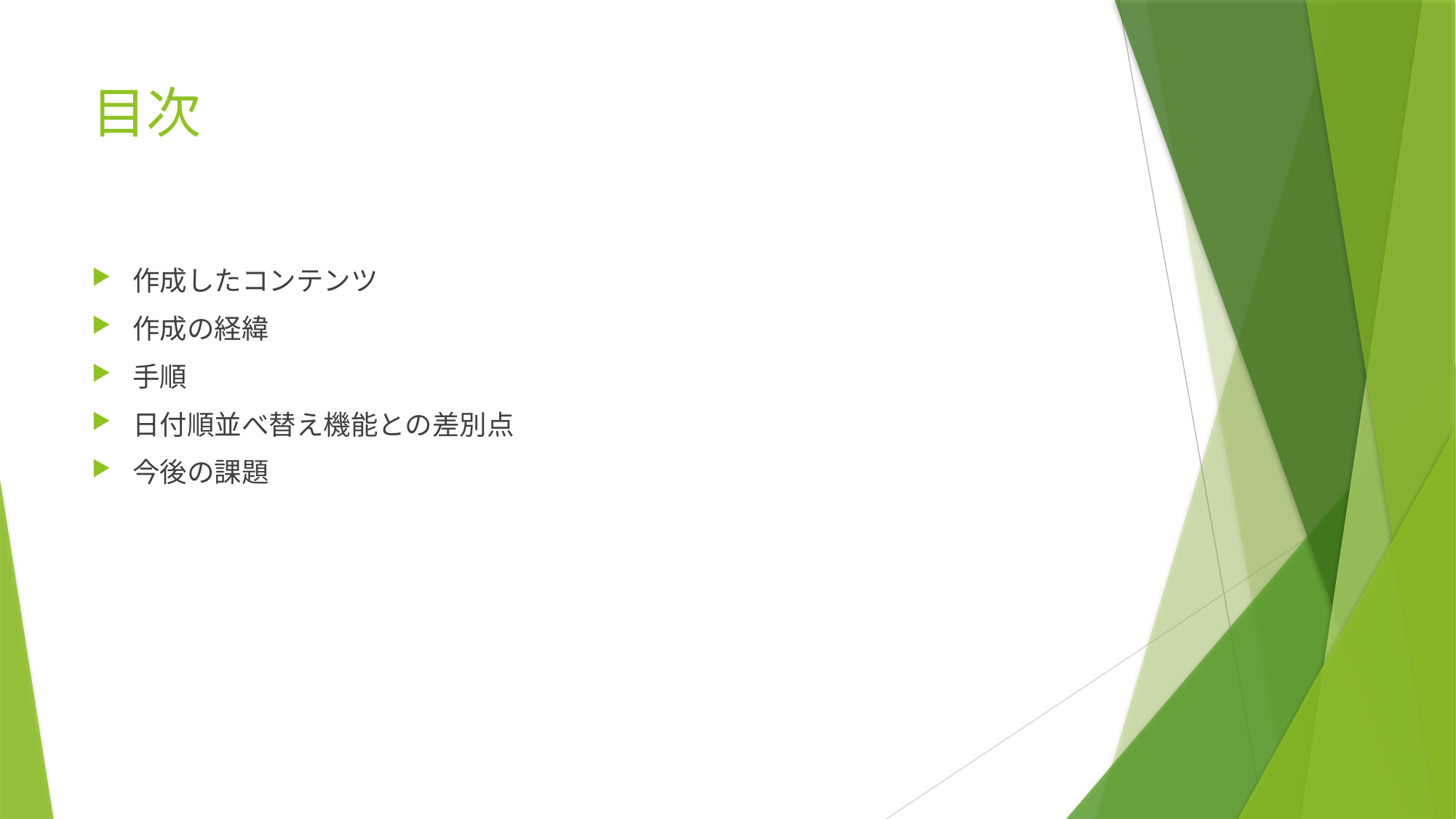

# 目次
作成したコンテンツ
作成の経緯
手順
日付順並べ替え機能との差別点
今後の課題